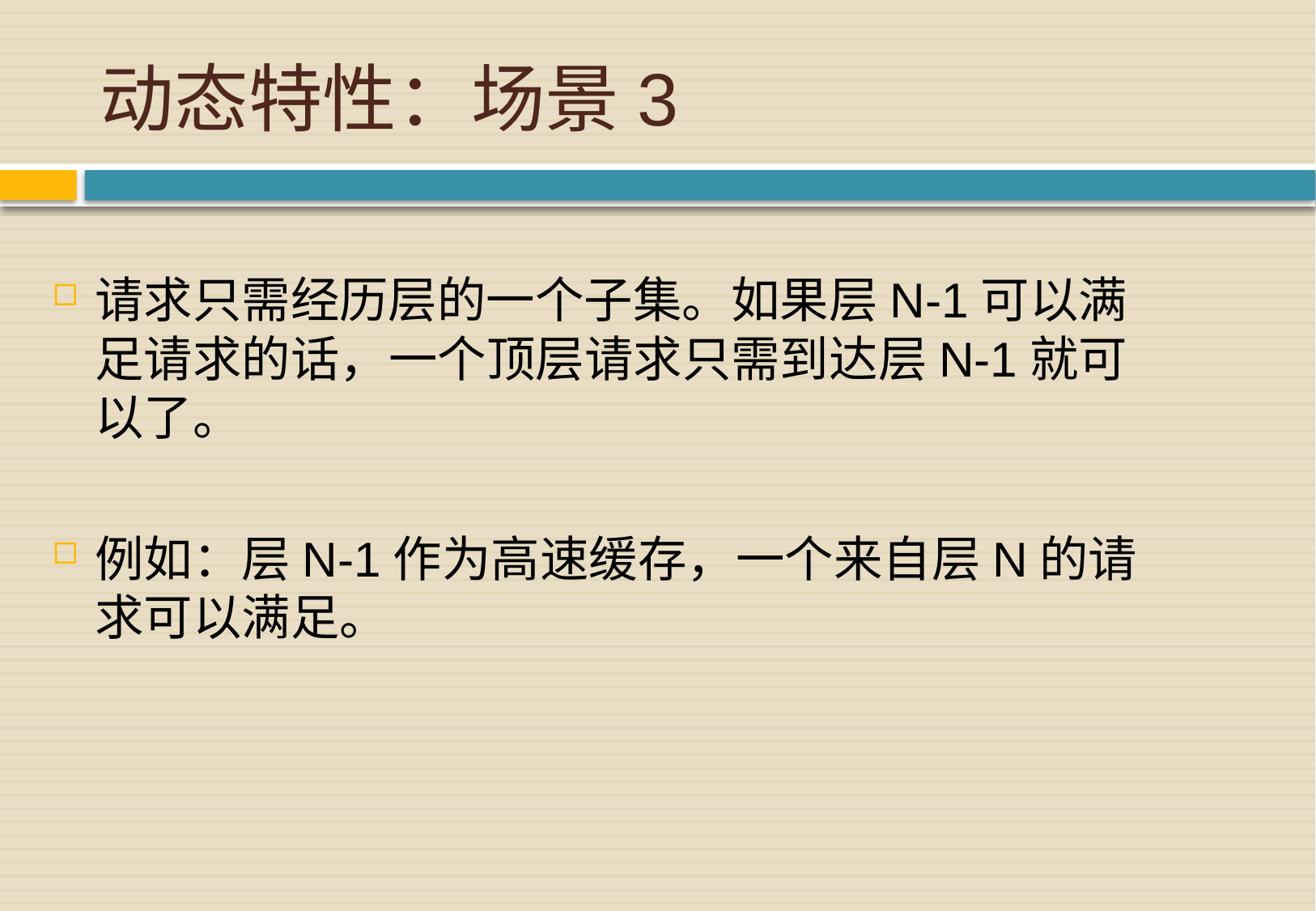

# 动态特性：场景3
请求只需经历层的一个子集。如果层N-1可以满足请求的话，一个顶层请求只需到达层N-1就可以了。

例如：层N-1作为高速缓存，一个来自层N的请求可以满足。